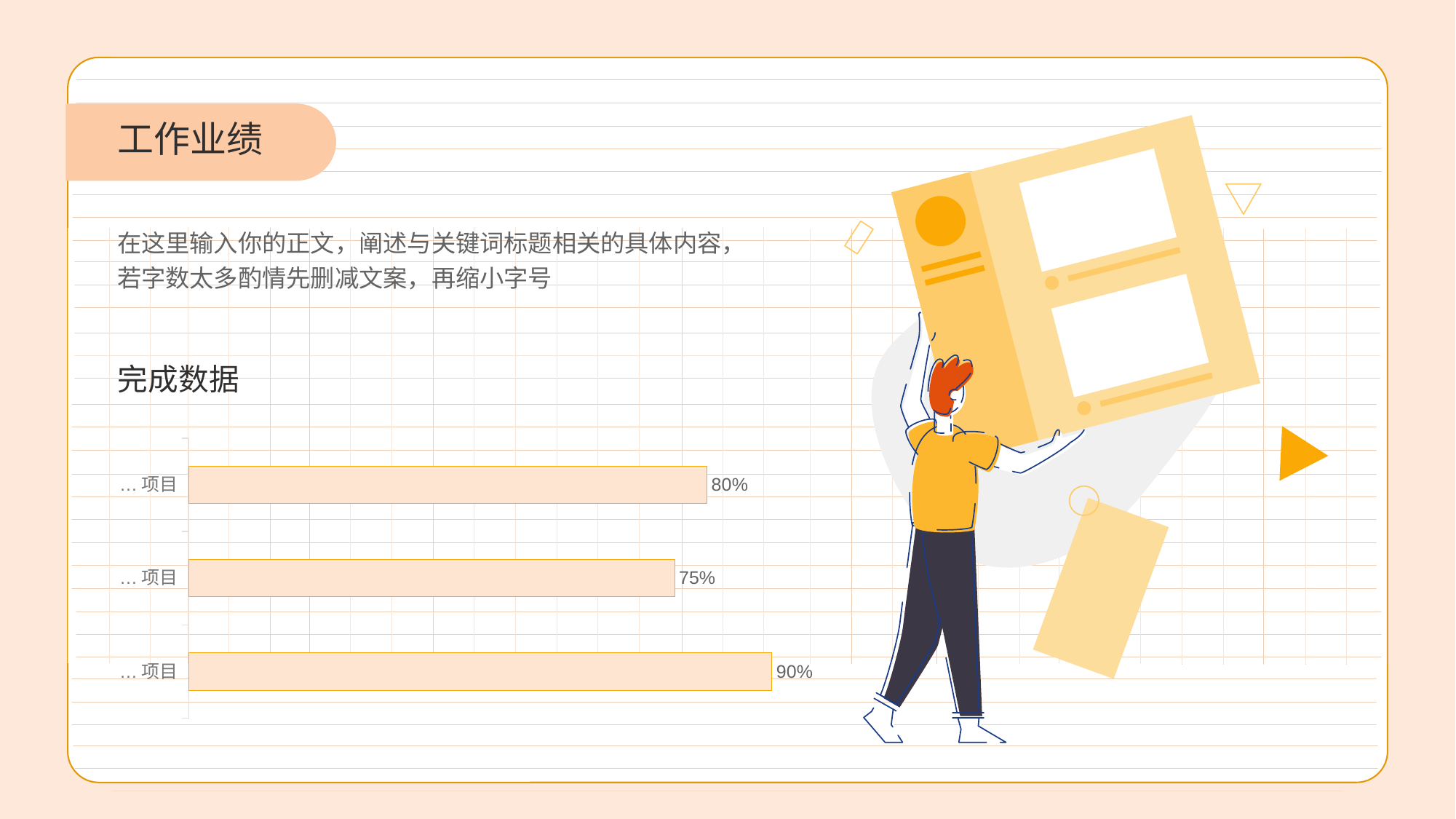

工作业绩
在这里输入你的正文，阐述与关键词标题相关的具体内容，若字数太多酌情先删减文案，再缩小字号
完成数据

### Chart

| Category | 系列 1 |
|---|---|
| …项目 | 0.9 |
| …项目 | 0.75 |
| …项目 | 0.8 |